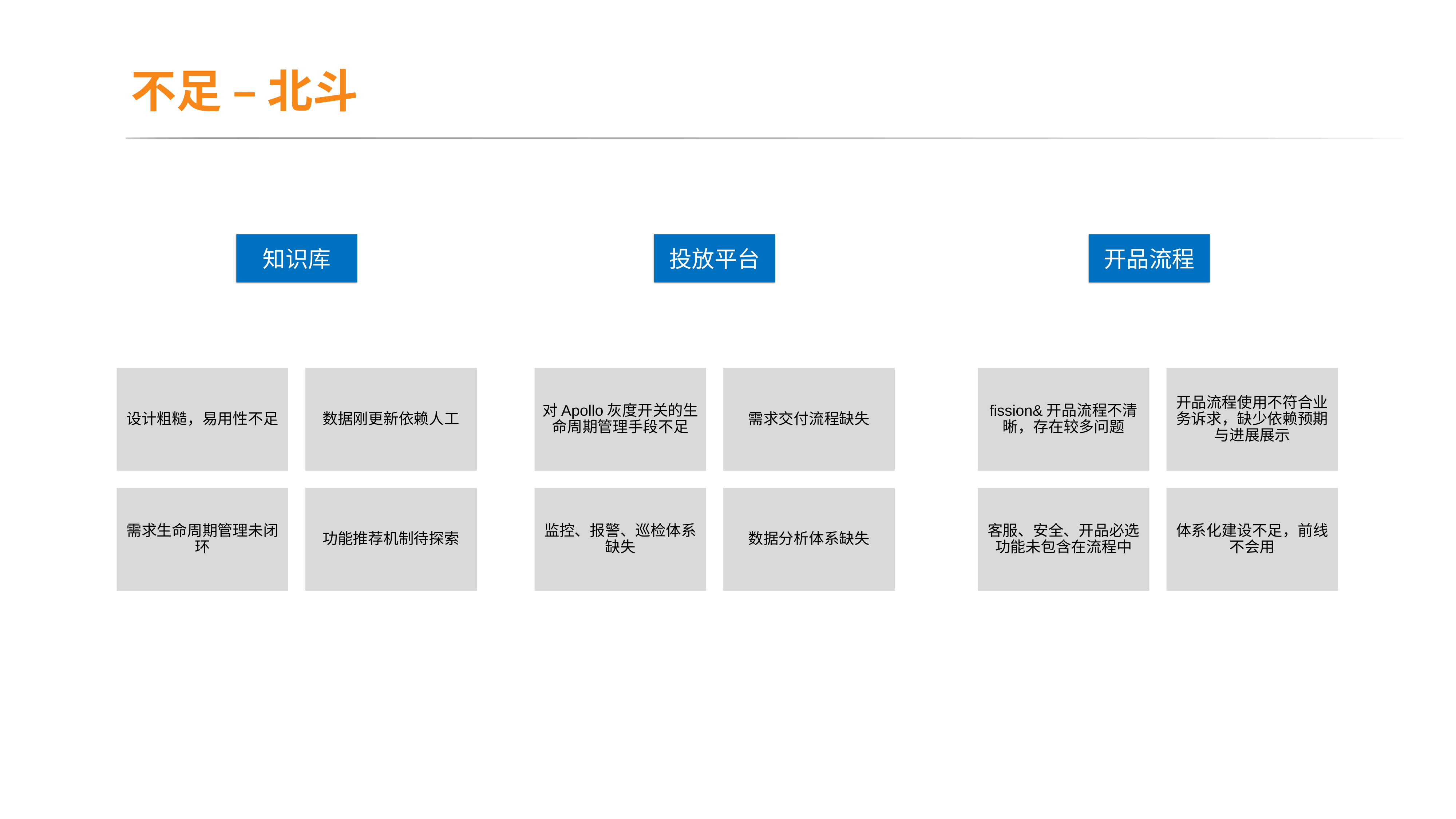

不足 – 北斗
知识库
投放平台
开品流程

设计粗糙，易用性不足
数据刚更新依赖人工
需求生命周期管理未闭环
功能推荐机制待探索

对Apollo灰度开关的生命周期管理手段不足
需求交付流程缺失
监控、报警、巡检体系缺失
数据分析体系缺失

fission&开品流程不清晰，存在较多问题
开品流程使用不符合业务诉求，缺少依赖预期与进展展示
客服、安全、开品必选功能未包含在流程中
体系化建设不足，前线不会用